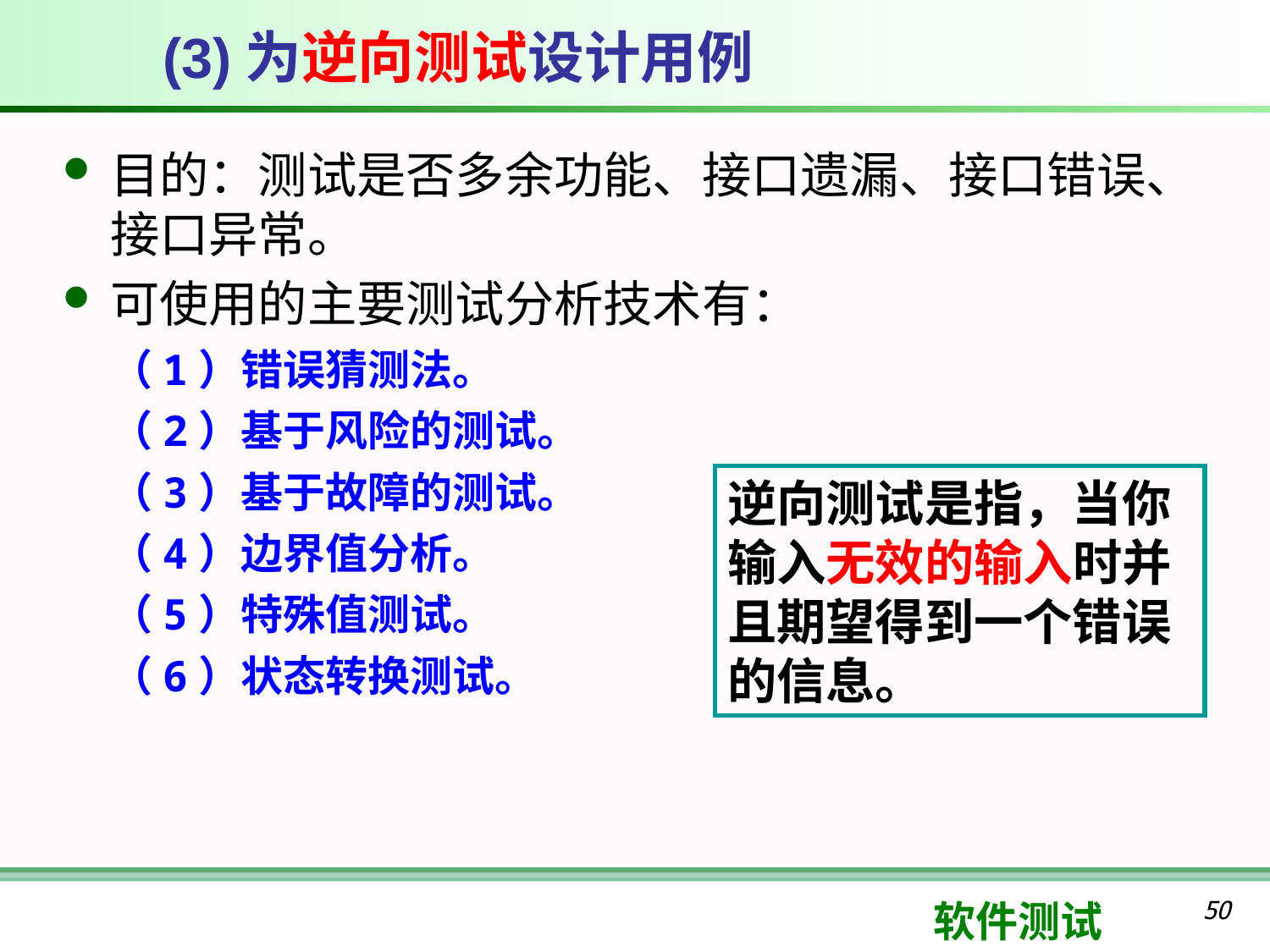

(3)为逆向测试设计用例
目的：测试是否多余功能、接口遗漏、接口错误、接口异常。
可使用的主要测试分析技术有：
    （1）错误猜测法。
    （2）基于风险的测试。
    （3）基于故障的测试。
    （4）边界值分析。
    （5）特殊值测试。
    （6）状态转换测试。
逆向测试是指，当你输入无效的输入时并且期望得到一个错误的信息。
50